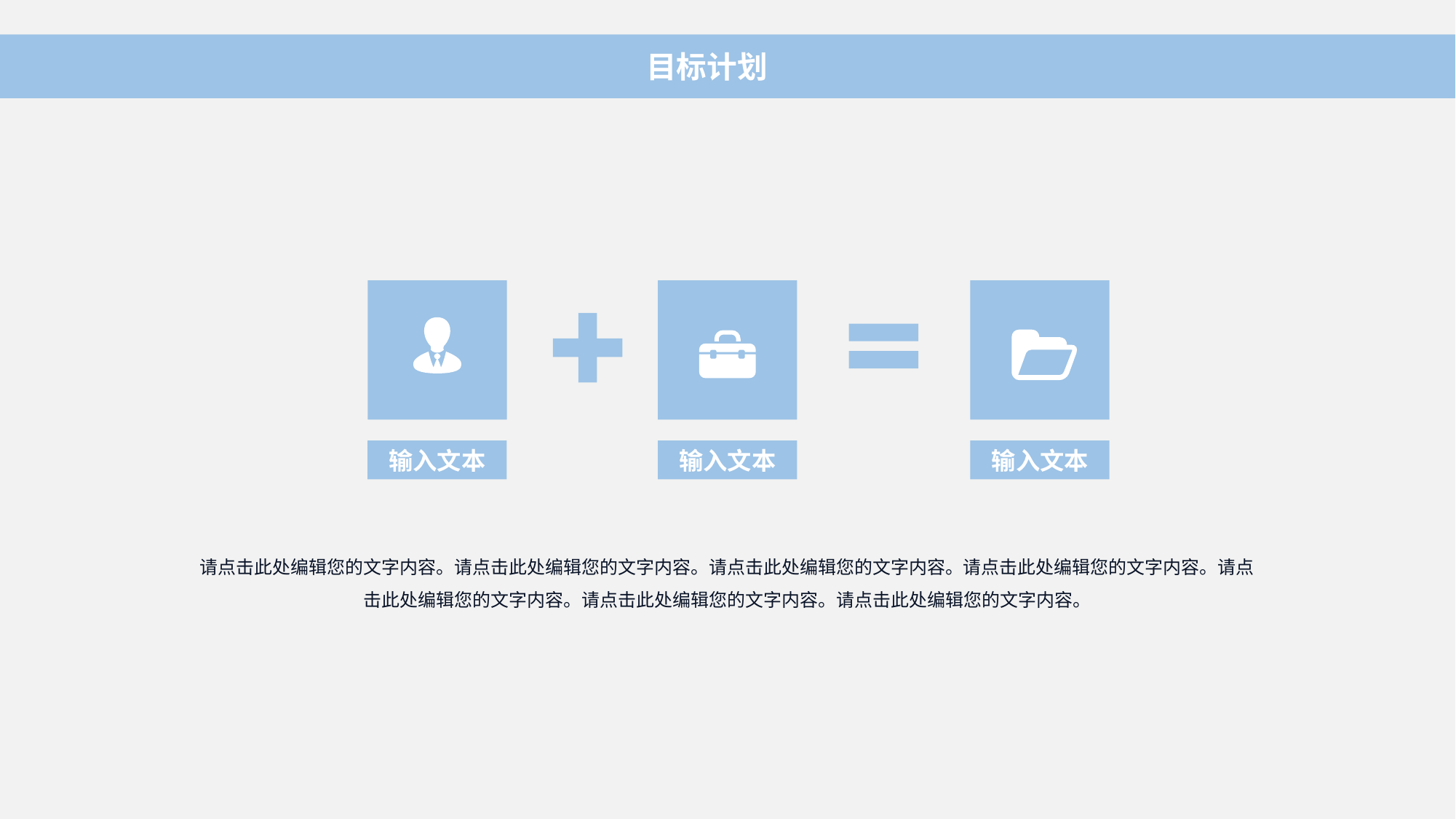

目标计划

输入文本
输入文本
输入文本
请点击此处编辑您的文字内容。请点击此处编辑您的文字内容。请点击此处编辑您的文字内容。请点击此处编辑您的文字内容。请点击此处编辑您的文字内容。请点击此处编辑您的文字内容。请点击此处编辑您的文字内容。